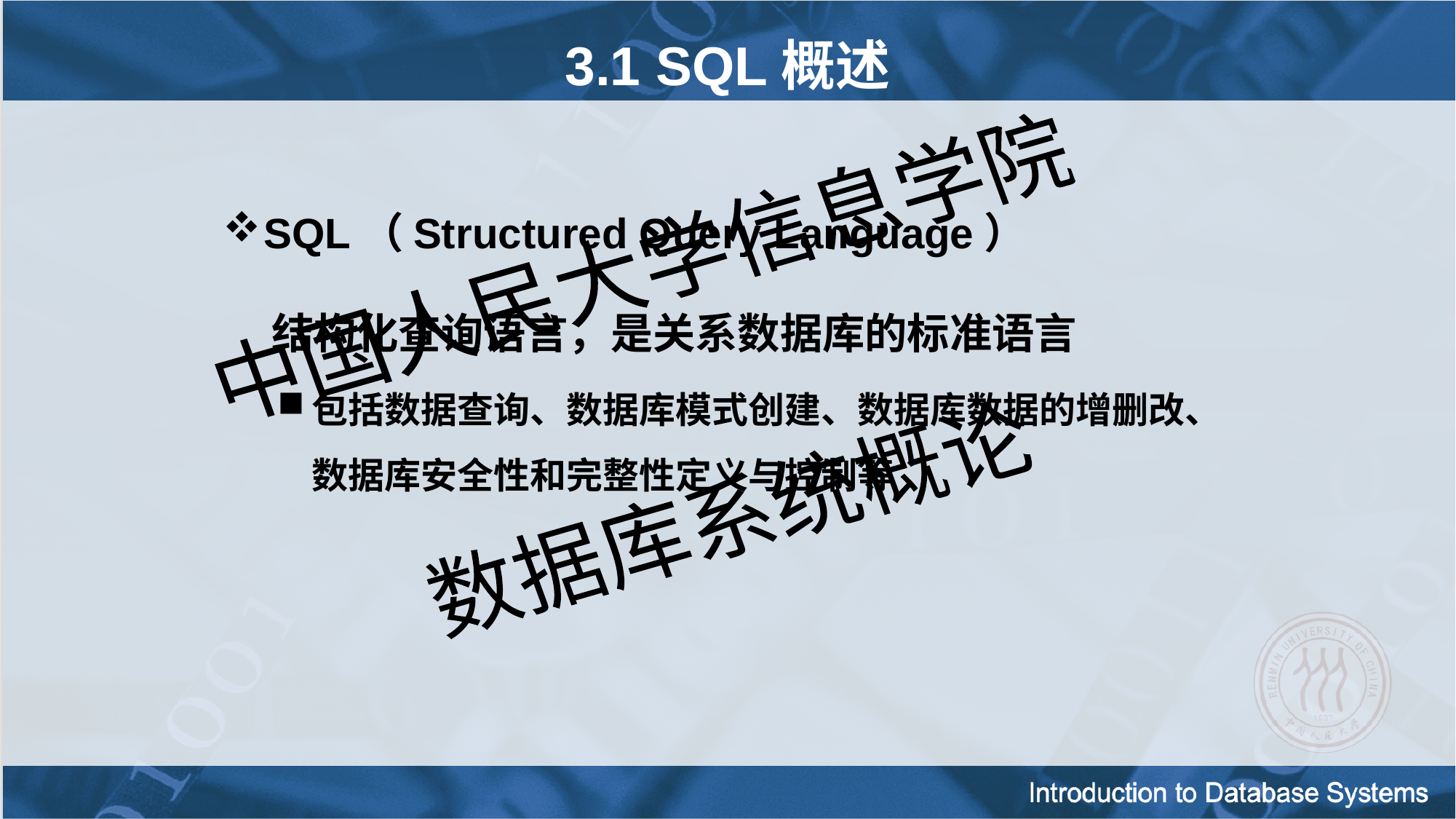

3.1 SQL概述
SQL（Structured Query Language）
    结构化查询语言，是关系数据库的标准语言
包括数据查询、数据库模式创建、数据库数据的增删改、数据库安全性和完整性定义与控制等